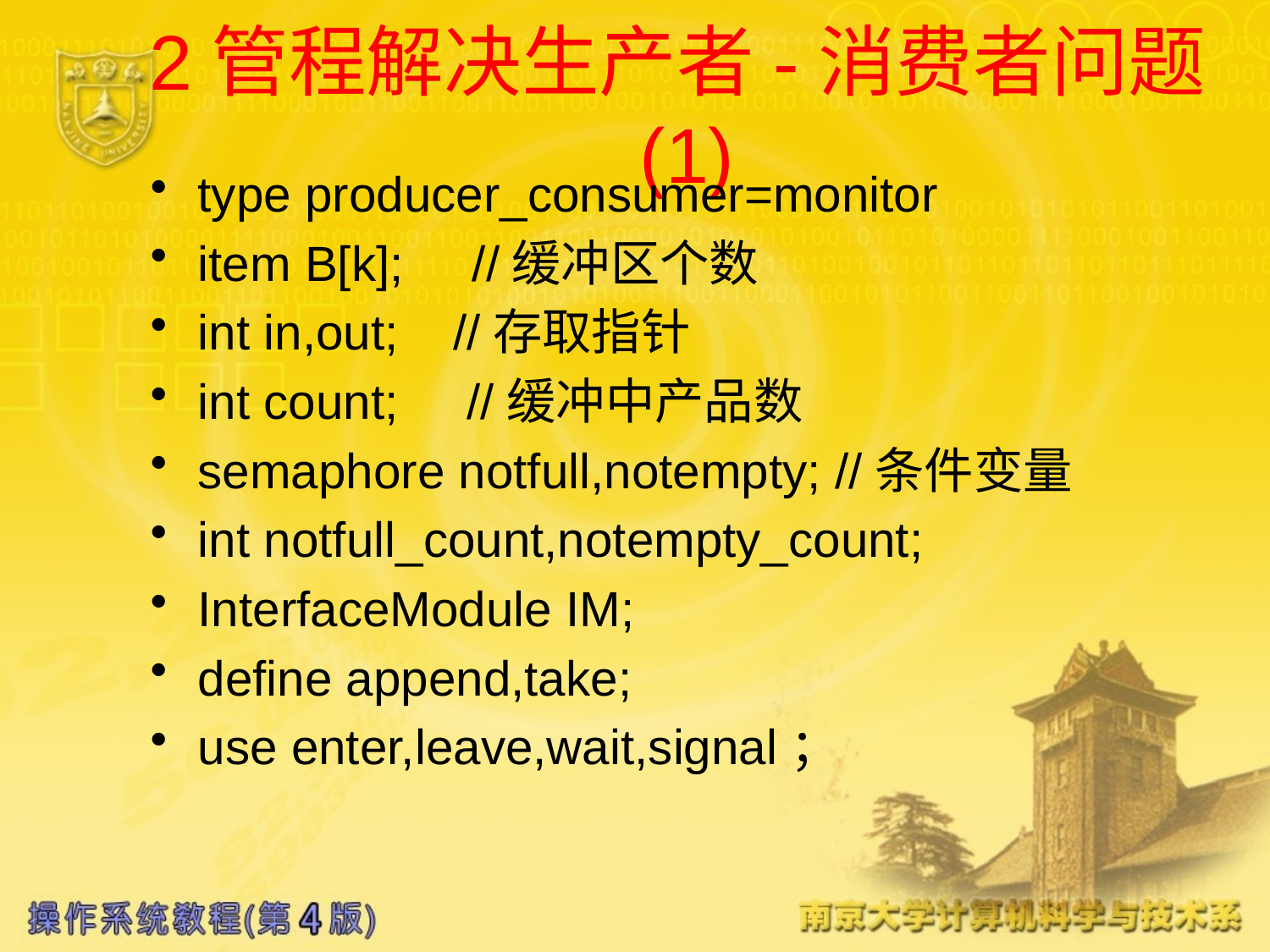

# 2管程解决生产者-消费者问题(1)
type producer_consumer=monitor
item B[k];     //缓冲区个数
int in,out;    //存取指针
int count;     //缓冲中产品数
semaphore notfull,notempty; //条件变量
int notfull_count,notempty_count;
InterfaceModule IM;
define append,take;
use enter,leave,wait,signal；